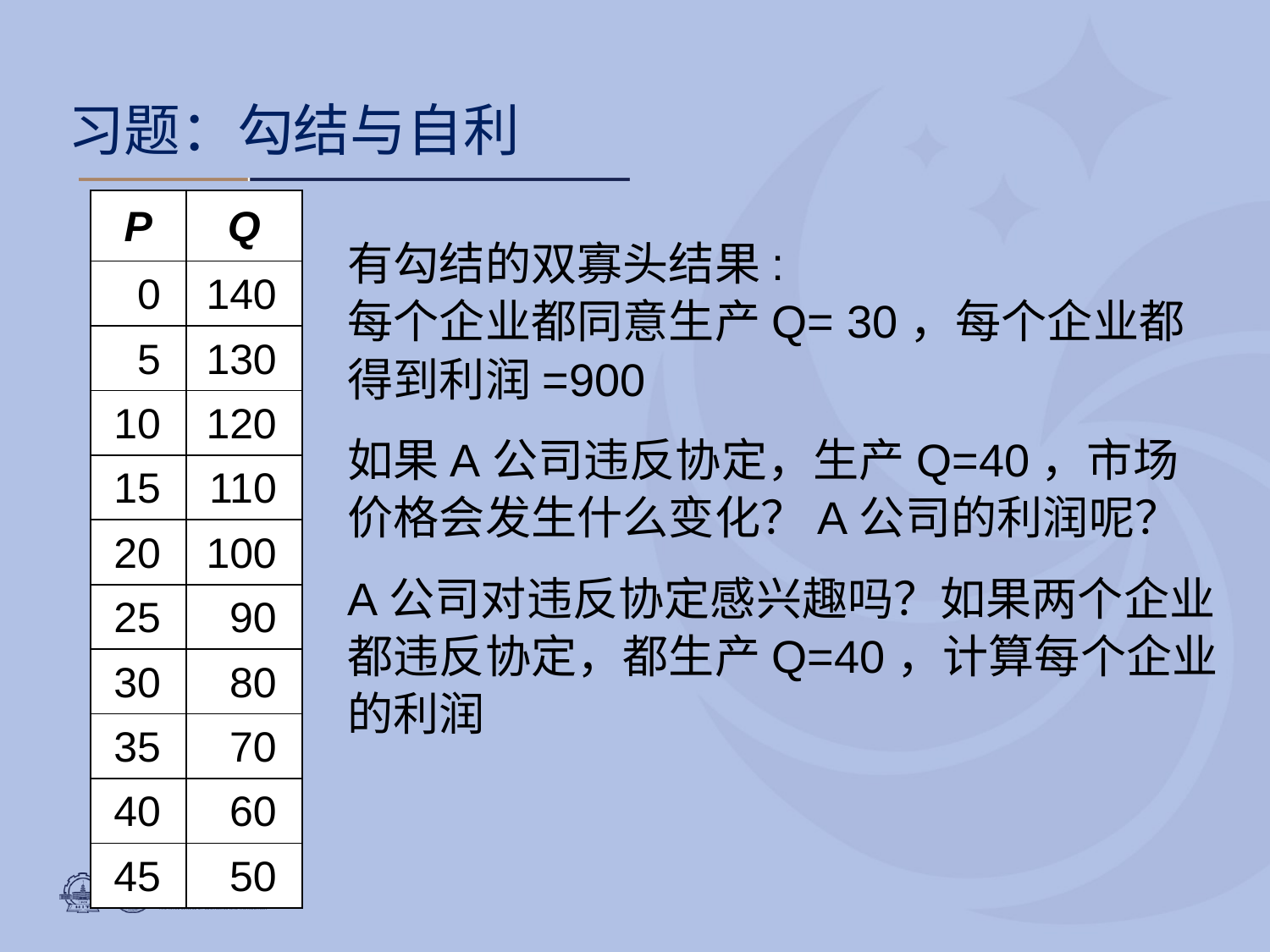

# 习题：勾结与自利
| P | Q |
| --- | --- |
| 0 | 140 |
| 5 | 130 |
| 10 | 120 |
| 15 | 110 |
| 20 | 100 |
| 25 | 90 |
| 30 | 80 |
| 35 | 70 |
| 40 | 60 |
| 45 | 50 |
有勾结的双寡头结果:
每个企业都同意生产Q= 30，每个企业都得到利润=900
如果A公司违反协定，生产Q=40，市场价格会发生什么变化？A公司的利润呢？
A公司对违反协定感兴趣吗？如果两个企业都违反协定，都生产Q=40，计算每个企业的利润